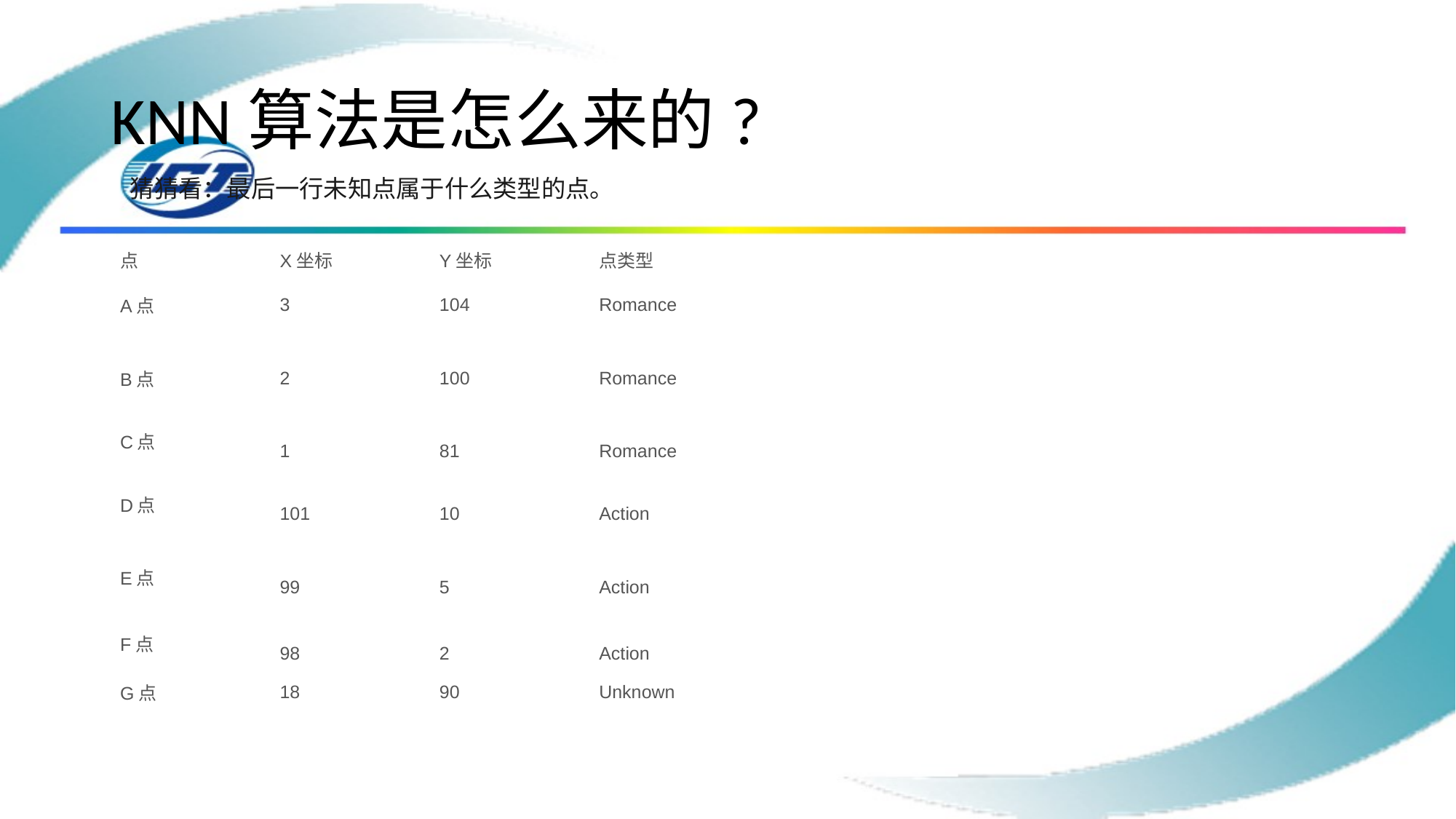

# KNN算法是怎么来的?
猜猜看：最后一行未知点属于什么类型的点。
| 点 | X坐标 | Y坐标 | 点类型 |
| --- | --- | --- | --- |
| A点 | 3 | 104 | Romance |
| B点 | 2 | 100 | Romance |
| C点 | 1 | 81 | Romance |
| D点 | 101 | 10 | Action |
| E点 | 99 | 5 | Action |
| F点 | 98 | 2 | Action |
| G点 | 18 | 90 | Unknown |